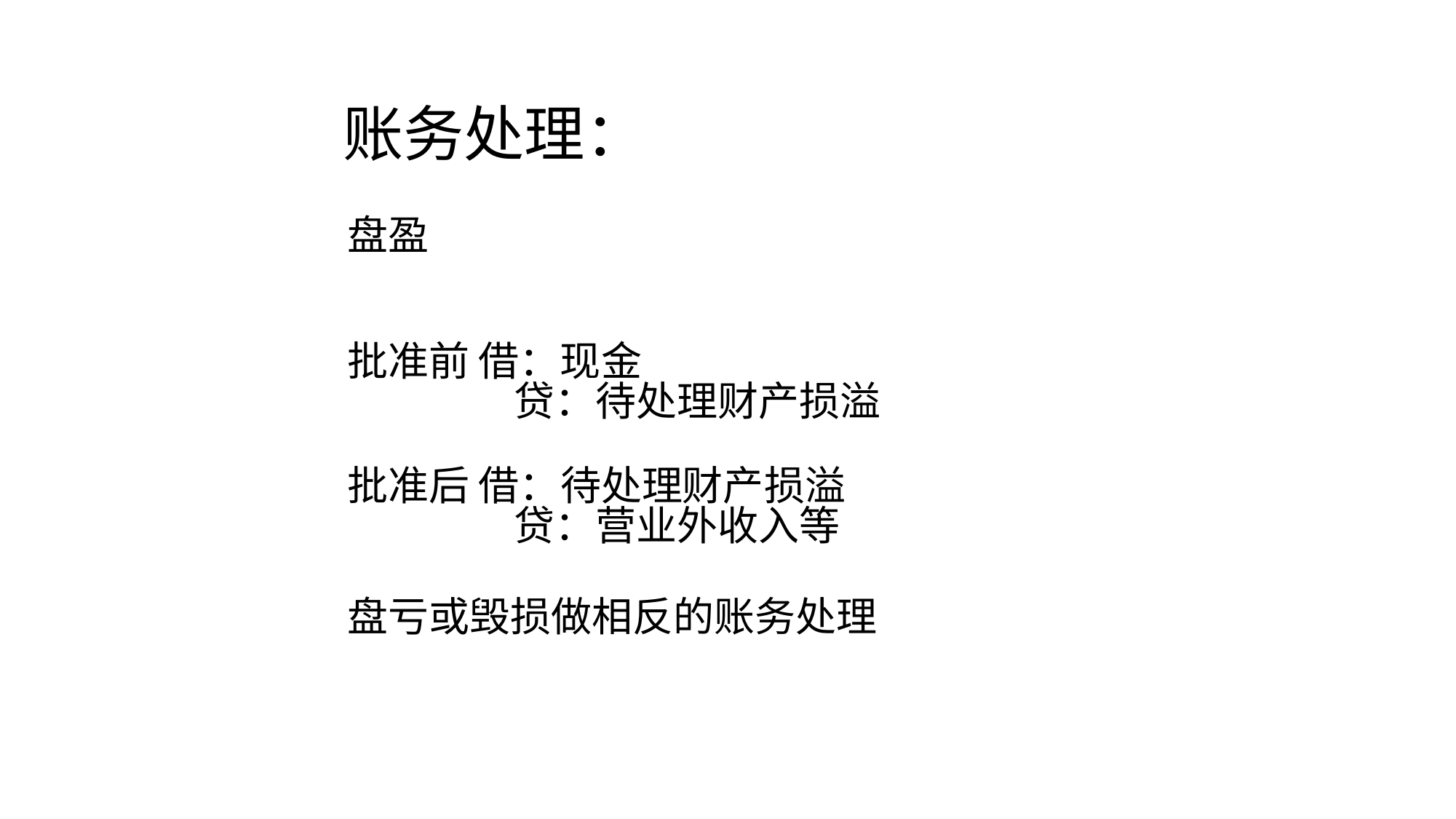

# 账务处理：

盘盈

批准前 借：现金
                  贷：待处理财产损溢

批准后 借：待处理财产损溢
                  贷：营业外收入等
盘亏或毁损做相反的账务处理